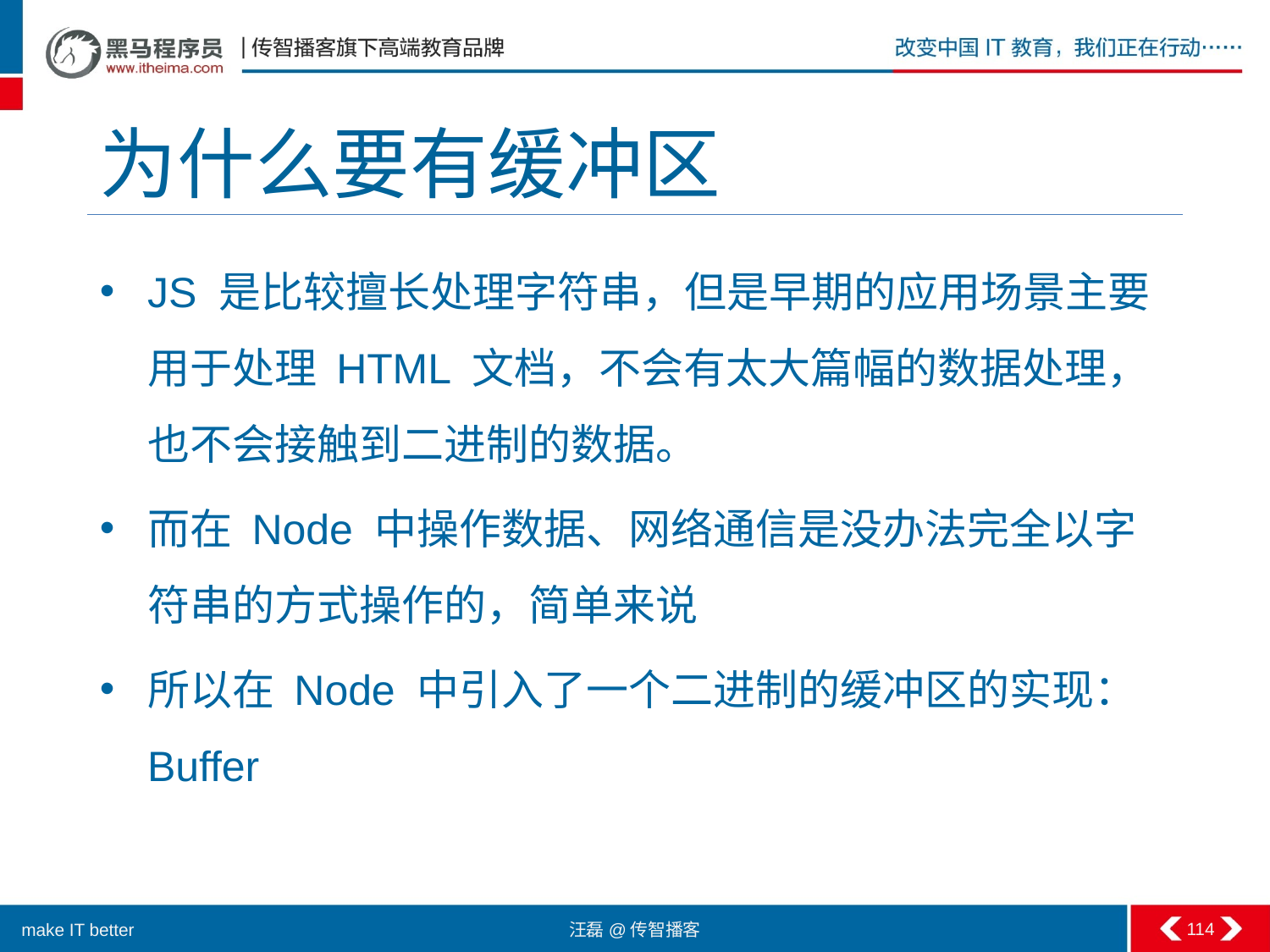

# 为什么要有缓冲区
JS 是比较擅长处理字符串，但是早期的应用场景主要用于处理 HTML 文档，不会有太大篇幅的数据处理，也不会接触到二进制的数据。
而在 Node 中操作数据、网络通信是没办法完全以字符串的方式操作的，简单来说
所以在 Node 中引入了一个二进制的缓冲区的实现：Buffer
114
汪磊@传智播客
make IT better